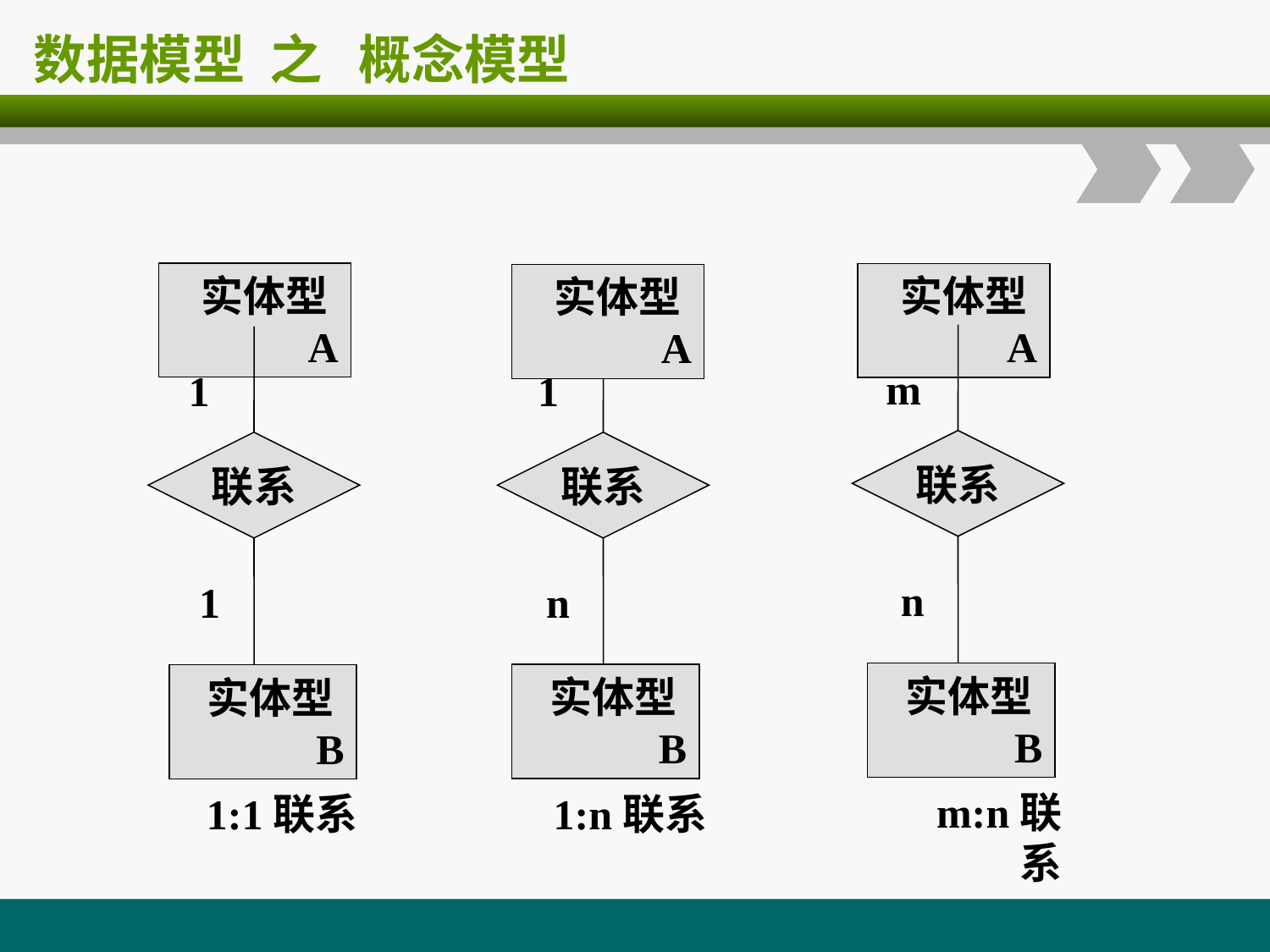

# 数据模型  之   概念模型
实体型A

1
联系

1
实体型B
1:1联系
实体型A
实体型A

1
联系

n
实体型B
1:n联系

m
联系

n
实体型B
m:n联系